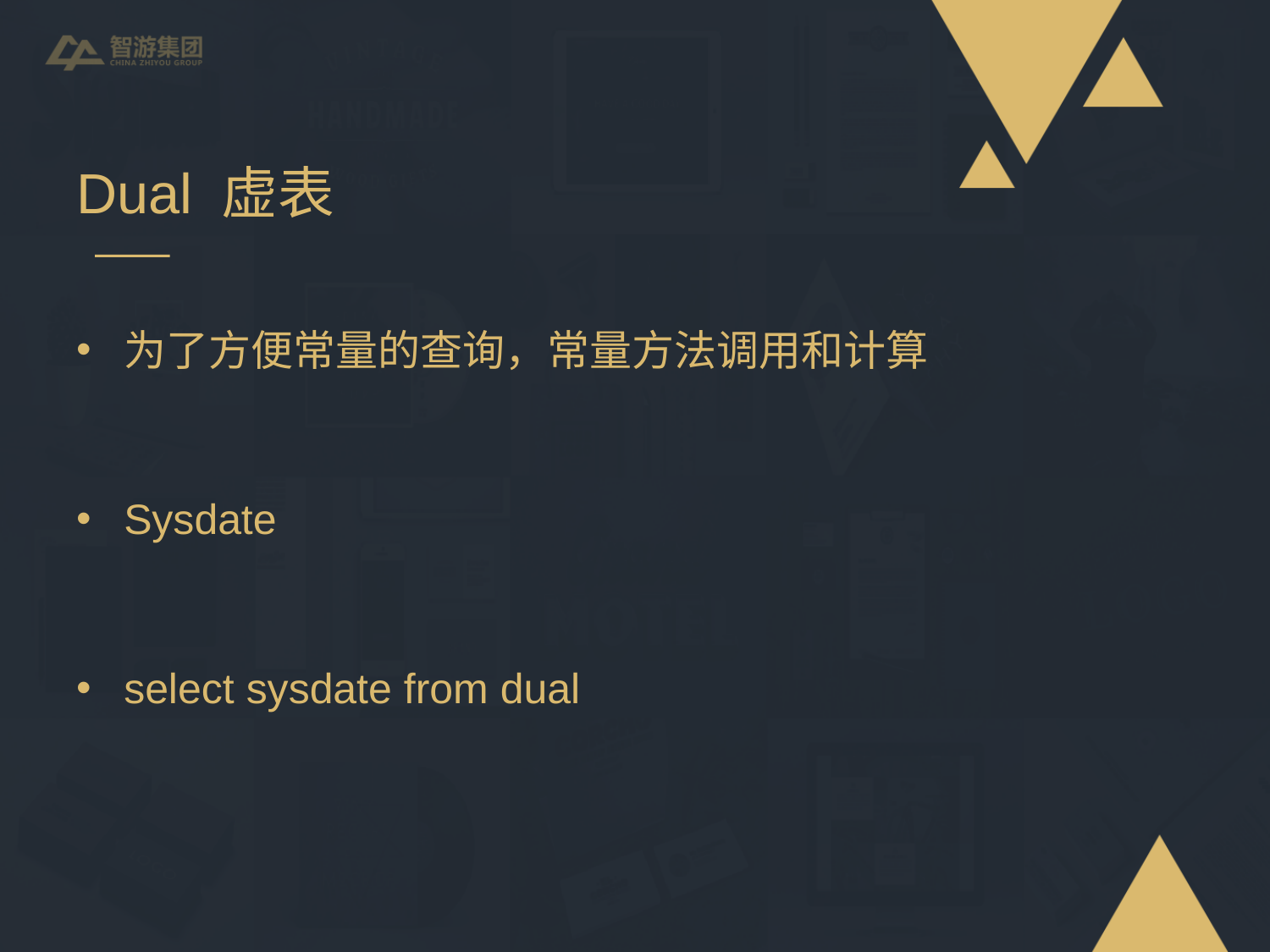

# Dual 虚表
为了方便常量的查询，常量方法调用和计算

Sysdate

select sysdate from dual